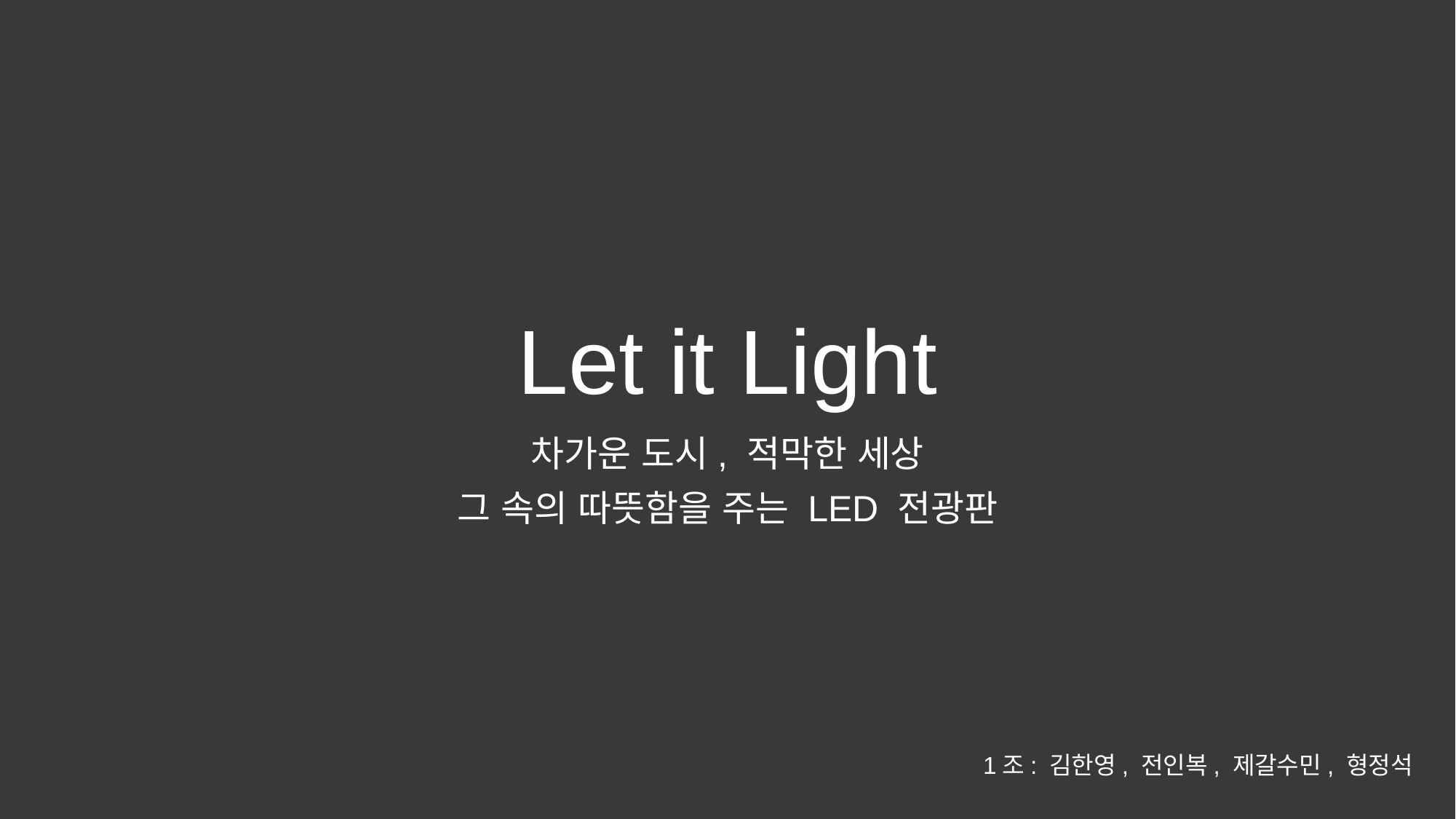

# Let it Light
차가운 도시, 적막한 세상
그 속의 따뜻함을 주는 LED 전광판
1조: 김한영, 전인복, 제갈수민, 형정석